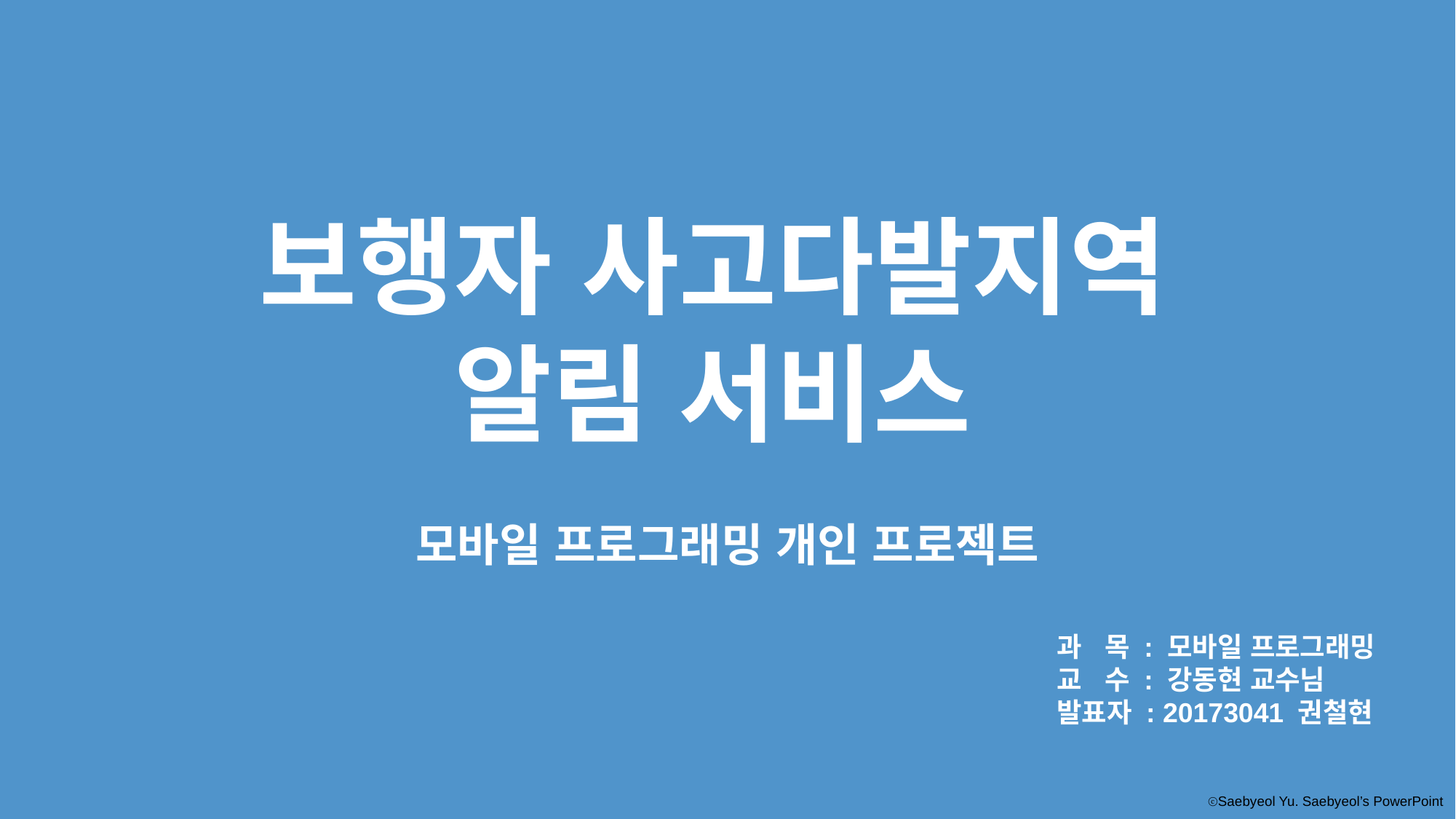

보행자 사고다발지역
알림 서비스
모바일 프로그래밍 개인 프로젝트
과   목 : 모바일 프로그래밍
교   수 : 강동현 교수님
발표자 : 20173041 권철현